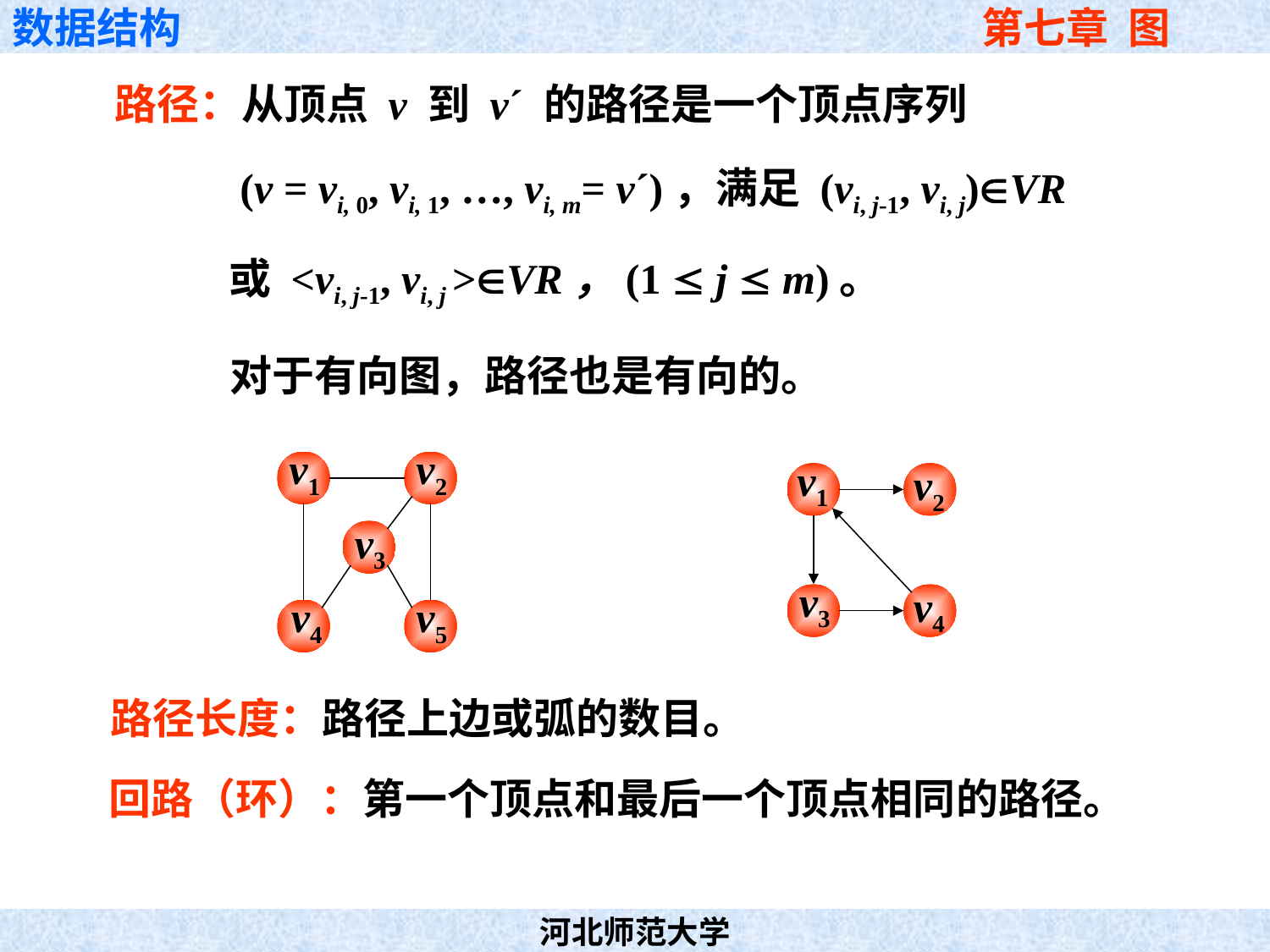

路径：从顶点 v 到 v´ 的路径是一个顶点序列
                    (v = vi, 0, vi, 1, …, vi, m= v´)，满足 (vi, j-1, vi, j)∈VR
                    或 <vi, j-1, vi, j >∈VR，(1 ≤ j ≤ m)。
        对于有向图，路径也是有向的。
v1
v2

v3

v4
v5

v1
v2

v3
v4

        路径长度：路径上边或弧的数目。
        回路（环）：第一个顶点和最后一个顶点相同的路径。